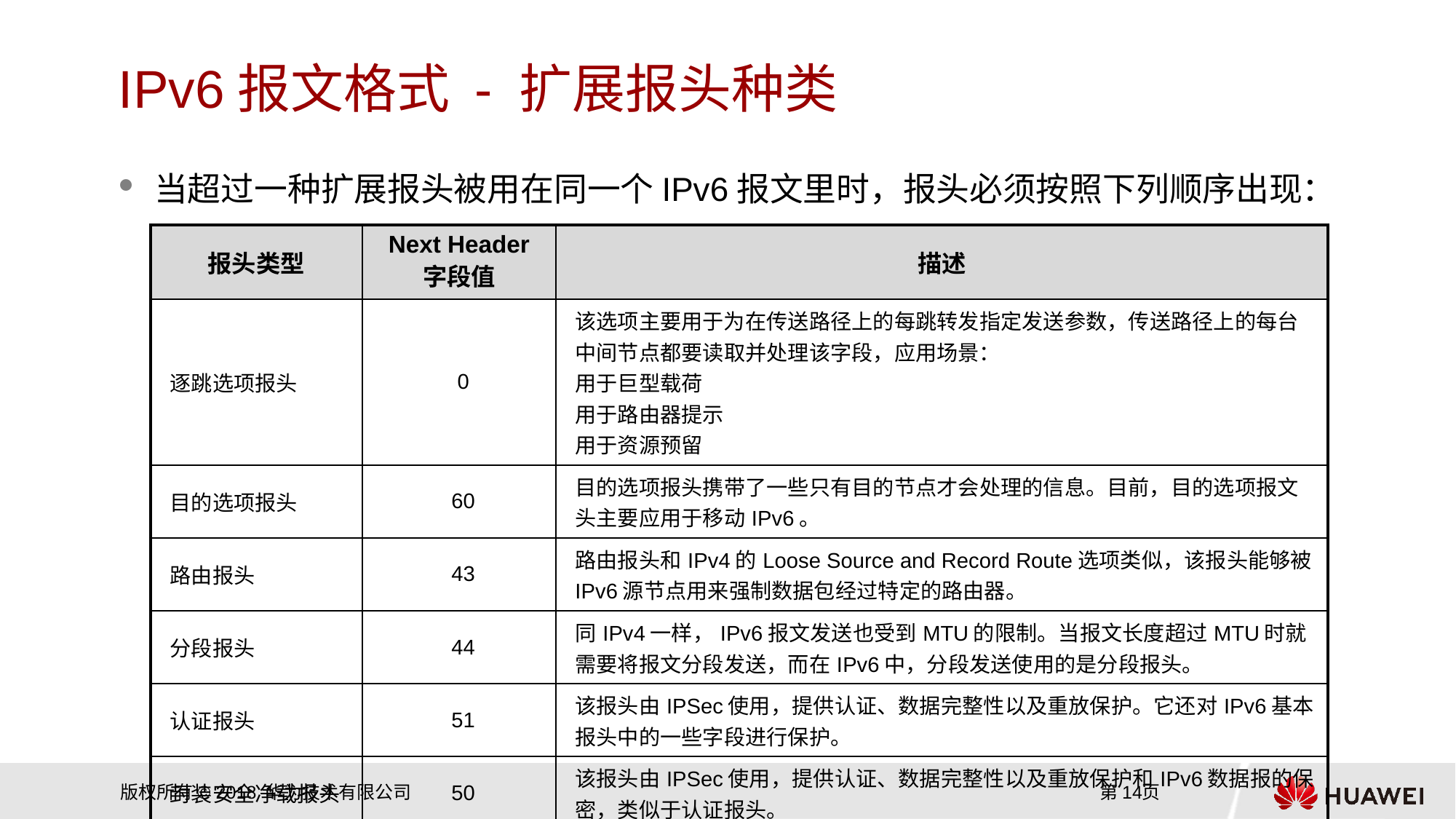

# IPv6报文格式 - 扩展报头种类
当超过一种扩展报头被用在同一个IPv6报文里时，报头必须按照下列顺序出现：

| 报头类型 | Next Header 字段值 | 描述 |
| --- | --- | --- |
| 逐跳选项报头 | 0 | 该选项主要用于为在传送路径上的每跳转发指定发送参数，传送路径上的每台中间节点都要读取并处理该字段，应用场景： 用于巨型载荷 用于路由器提示 用于资源预留 |
| 目的选项报头 | 60 | 目的选项报头携带了一些只有目的节点才会处理的信息。目前，目的选项报文头主要应用于移动IPv6。 |
| 路由报头 | 43 | 路由报头和IPv4的Loose Source and Record Route选项类似，该报头能够被IPv6源节点用来强制数据包经过特定的路由器。 |
| 分段报头 | 44 | 同IPv4一样，IPv6报文发送也受到MTU的限制。当报文长度超过MTU时就需要将报文分段发送，而在IPv6中，分段发送使用的是分段报头。 |
| 认证报头 | 51 | 该报头由IPSec使用，提供认证、数据完整性以及重放保护。它还对IPv6基本报头中的一些字段进行保护。 |
| 封装安全净载报头 | 50 | 该报头由IPSec使用，提供认证、数据完整性以及重放保护和IPv6数据报的保密，类似于认证报头。 |